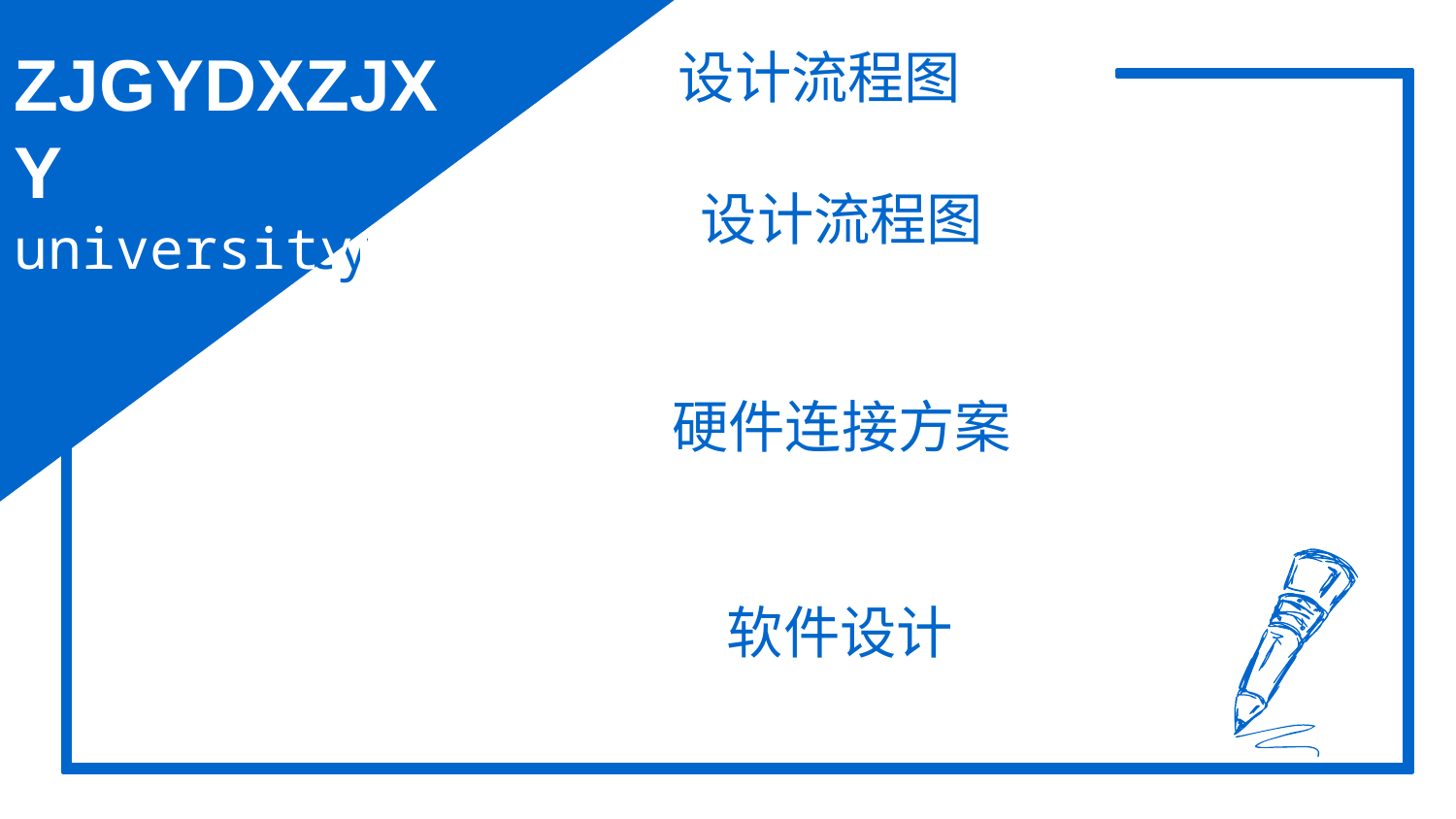

ZJGYDXZJXY
university
ZJGYDXZJXY
university
设计流程图

设计流程图
1

硬件连接方案
2

软件设计

3